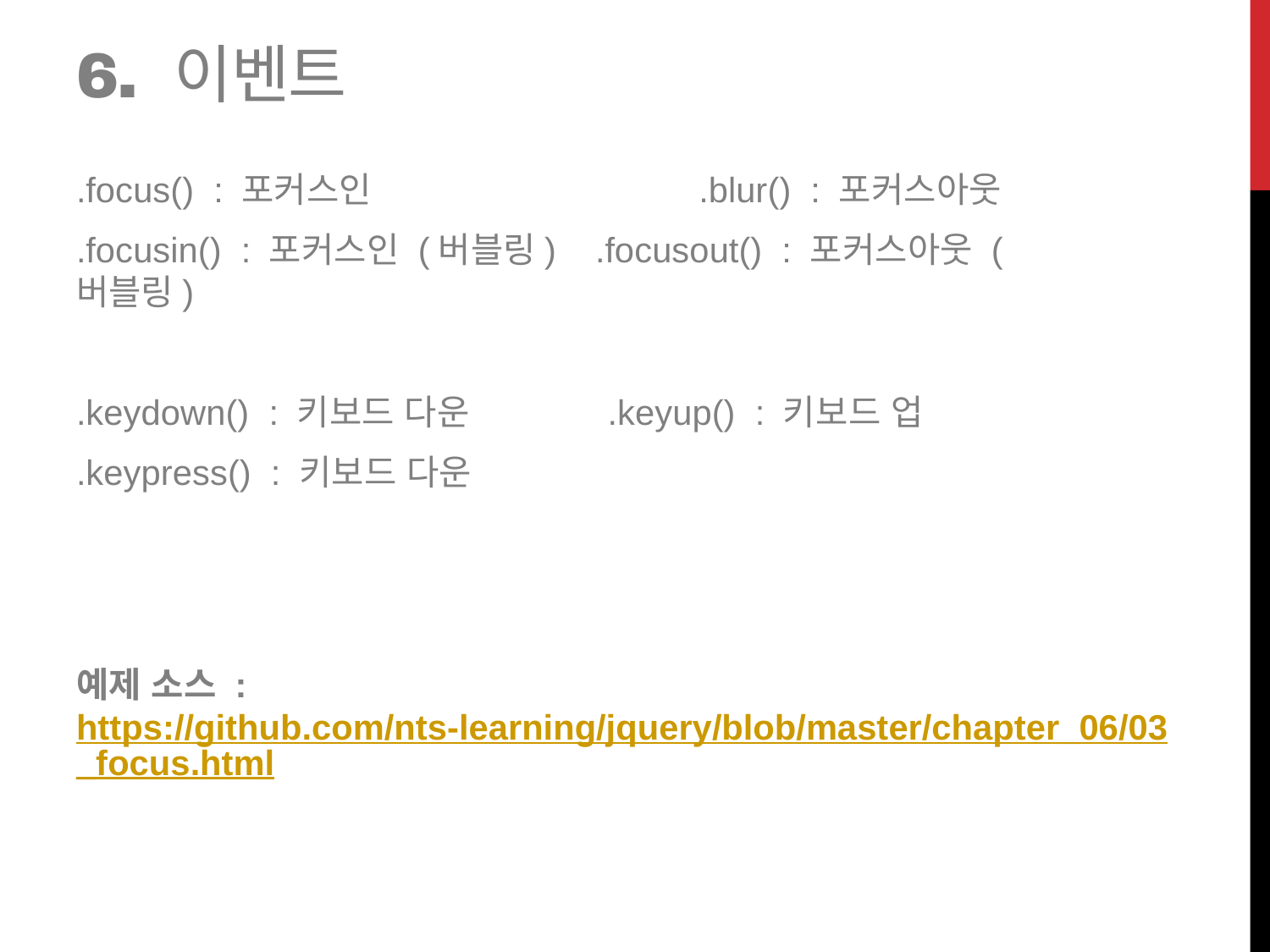

# 6. 이벤트
.focus()  : 포커스인                                .blur()  : 포커스아웃
.focusin()  : 포커스인 (버블링)    .focusout()  : 포커스아웃 (버블링)

.keydown()  : 키보드 다운             .keyup()  : 키보드 업
.keypress()  : 키보드 다운
예제 소스 : https://github.com/nts-learning/jquery/blob/master/chapter_06/03_focus.html